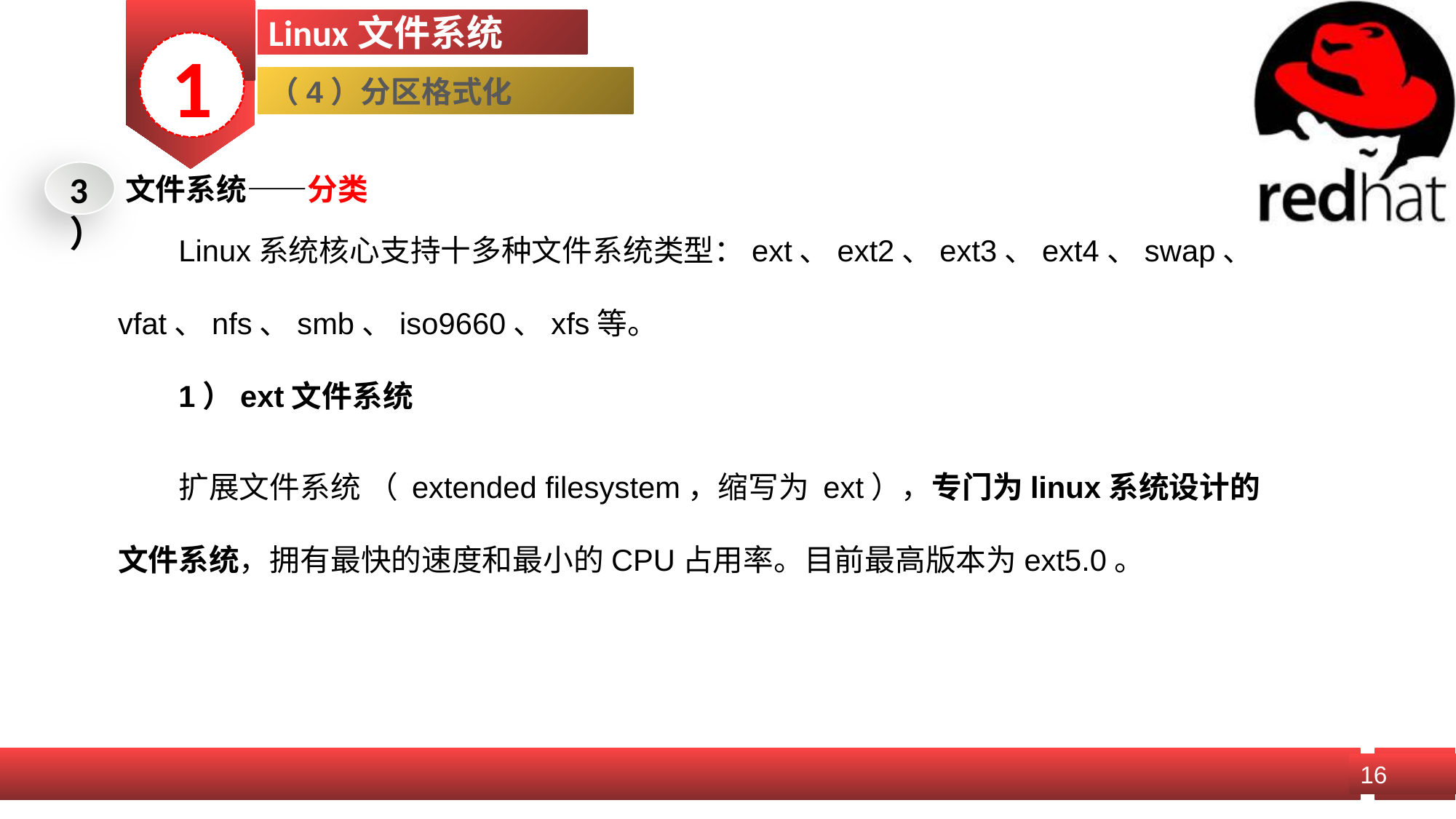

Linux文件系统
1
（4）分区格式化
3）

文件系统——分类
Linux系统核心支持十多种文件系统类型：ext、ext2、ext3、ext4、swap、vfat、nfs、smb、iso9660、xfs等。
1）ext文件系统
扩展文件系统 （ extended filesystem，缩写为 ext），专门为linux系统设计的文件系统，拥有最快的速度和最小的CPU占用率。目前最高版本为ext5.0。